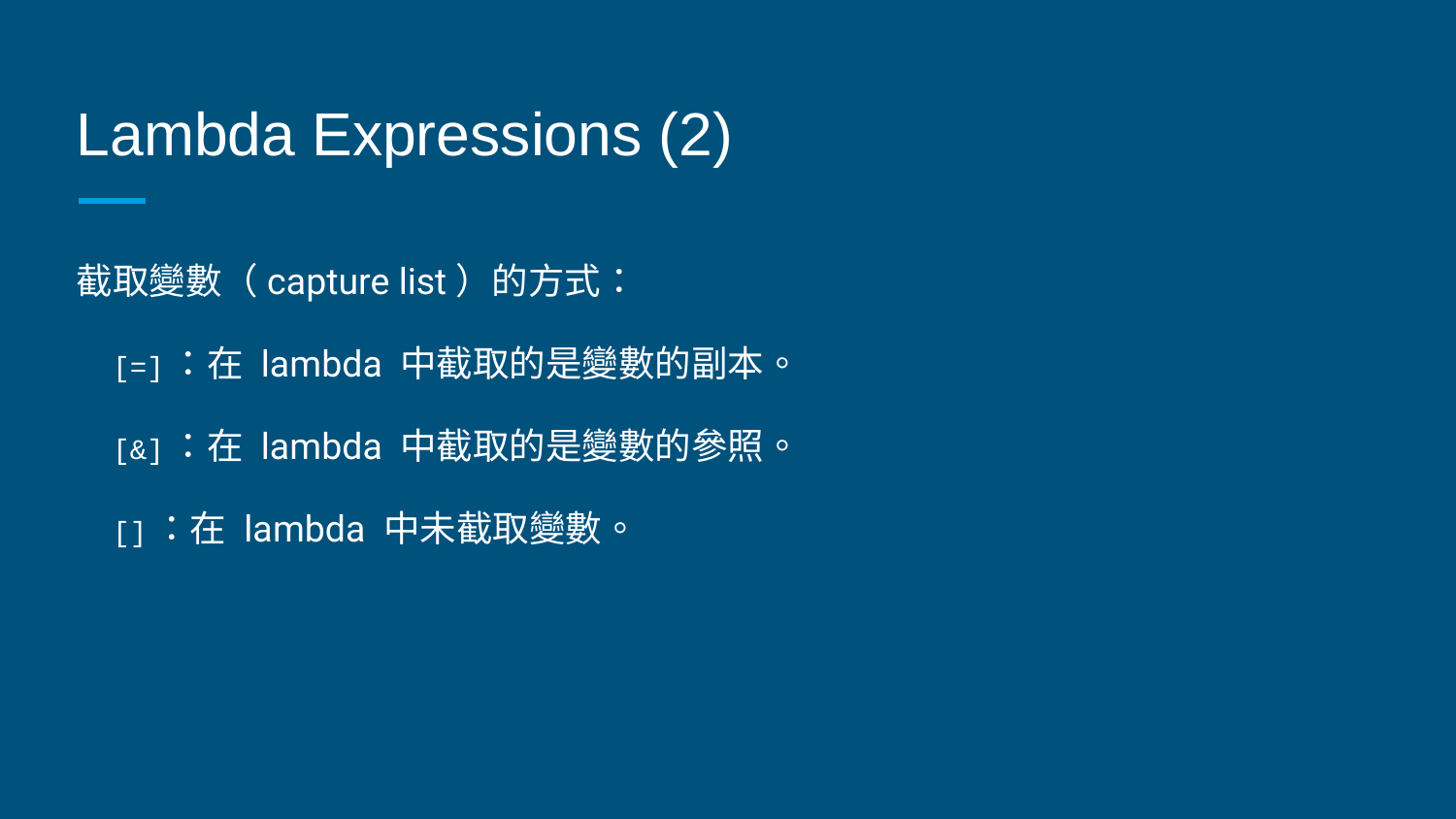

# Lambda Expressions (2)
截取變數（capture list）的方式：
[=]：在 lambda 中截取的是變數的副本。
[&]：在 lambda 中截取的是變數的參照。
[]：在 lambda 中未截取變數。